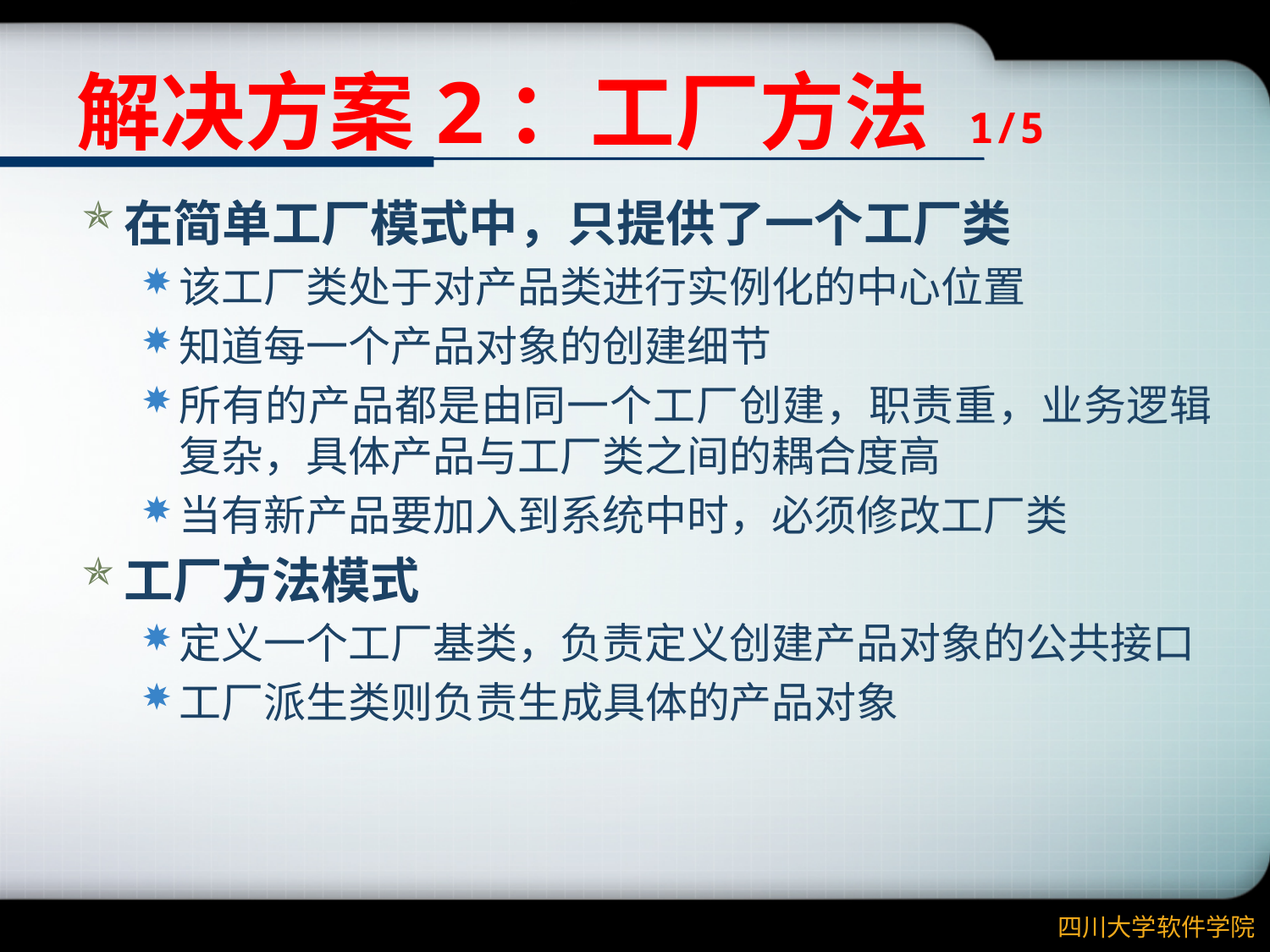

# 解决方案2：工厂方法 1/5
在简单工厂模式中，只提供了一个工厂类
该工厂类处于对产品类进行实例化的中心位置
知道每一个产品对象的创建细节
所有的产品都是由同一个工厂创建，职责重，业务逻辑复杂，具体产品与工厂类之间的耦合度高
当有新产品要加入到系统中时，必须修改工厂类
工厂方法模式
定义一个工厂基类，负责定义创建产品对象的公共接口
工厂派生类则负责生成具体的产品对象